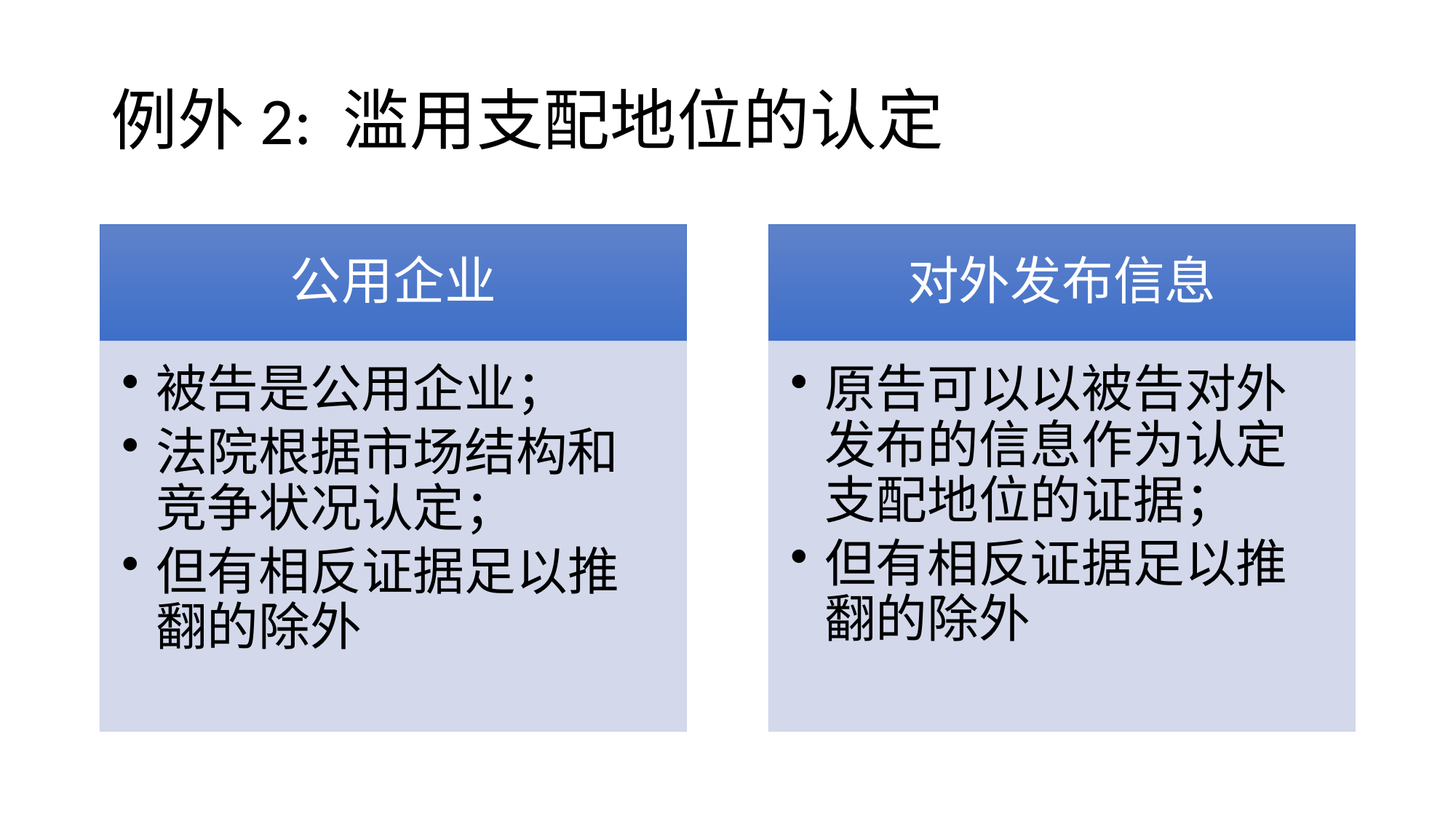

# 例外2: 滥用支配地位的认定
公用企业
被告是公用企业；
法院根据市场结构和竞争状况认定；
但有相反证据足以推翻的除外
对外发布信息
原告可以以被告对外发布的信息作为认定支配地位的证据；
但有相反证据足以推翻的除外